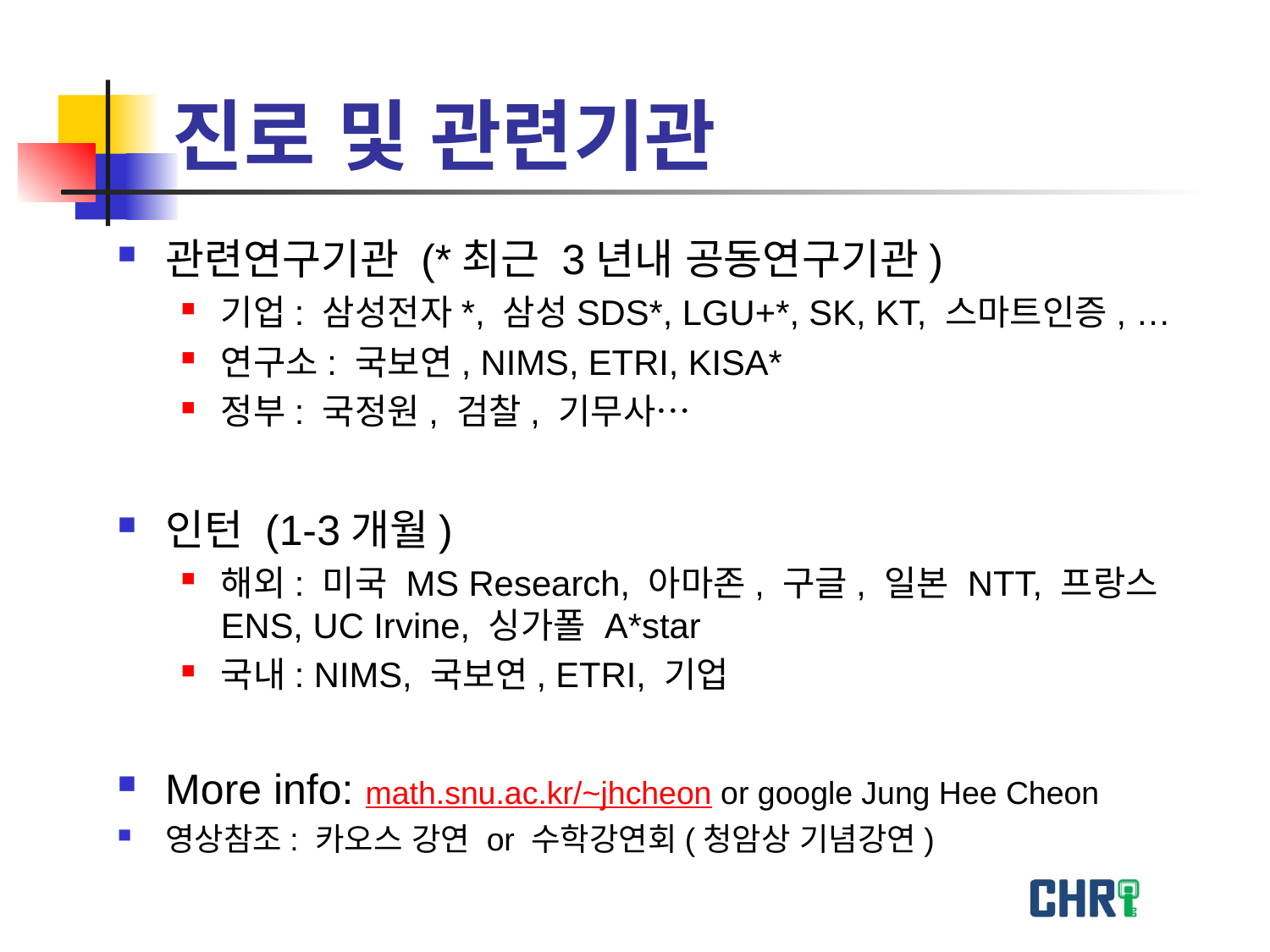

# 진로 및 관련기관
관련연구기관 (*최근 3년내 공동연구기관)
기업: 삼성전자*, 삼성SDS*, LGU+*, SK, KT, 스마트인증, …
연구소: 국보연, NIMS, ETRI, KISA*
정부: 국정원, 검찰, 기무사…

인턴 (1-3개월)
해외: 미국 MS Research, 아마존, 구글, 일본 NTT, 프랑스 ENS, UC Irvine, 싱가폴 A*star
국내: NIMS, 국보연, ETRI, 기업

More info: math.snu.ac.kr/~jhcheon or google Jung Hee Cheon
영상참조: 카오스 강연 or 수학강연회(청암상 기념강연)